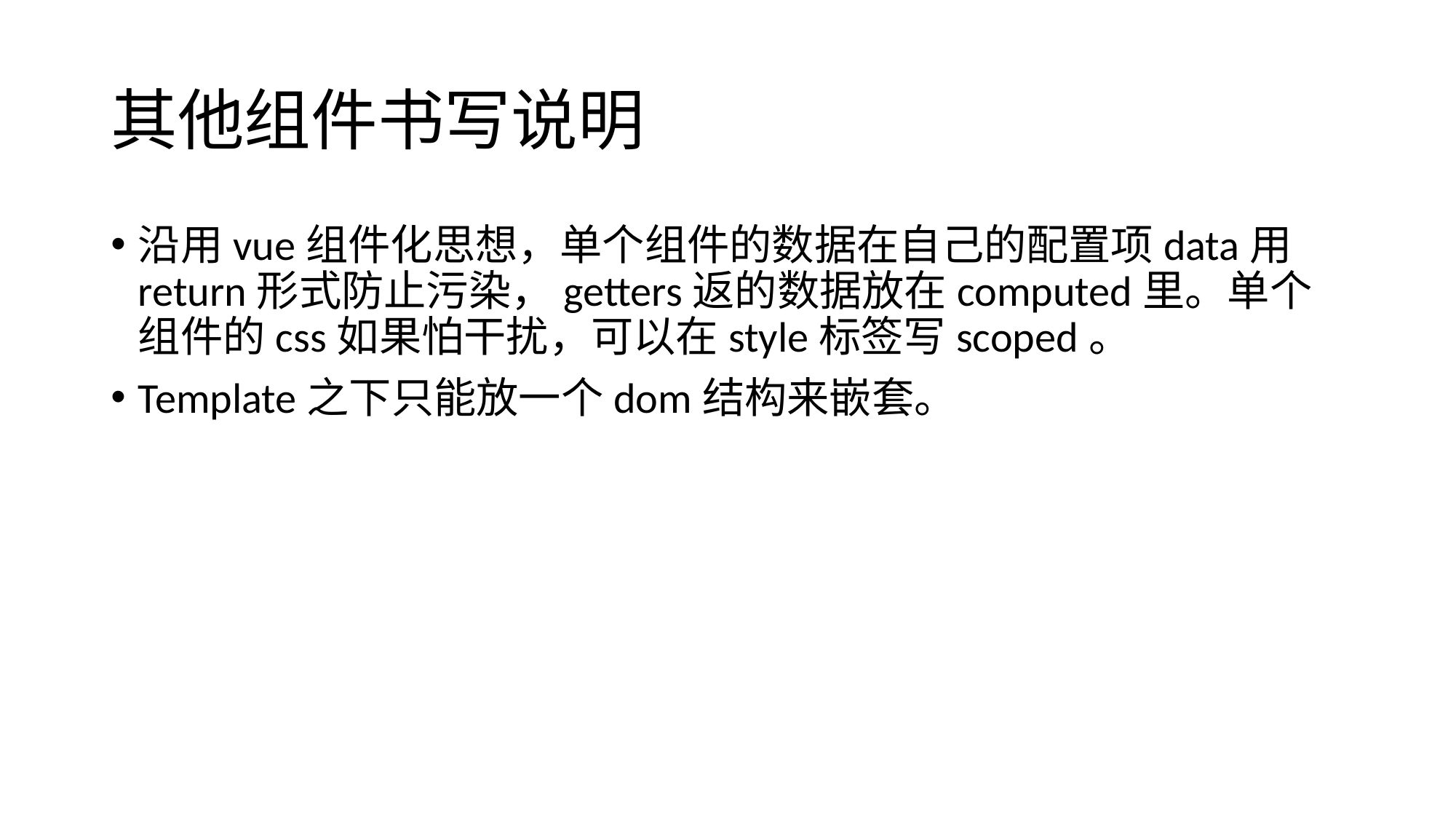

# 其他组件书写说明
沿用vue组件化思想，单个组件的数据在自己的配置项data用return形式防止污染，getters返的数据放在computed里。单个组件的css如果怕干扰，可以在style标签写scoped。
Template之下只能放一个dom结构来嵌套。